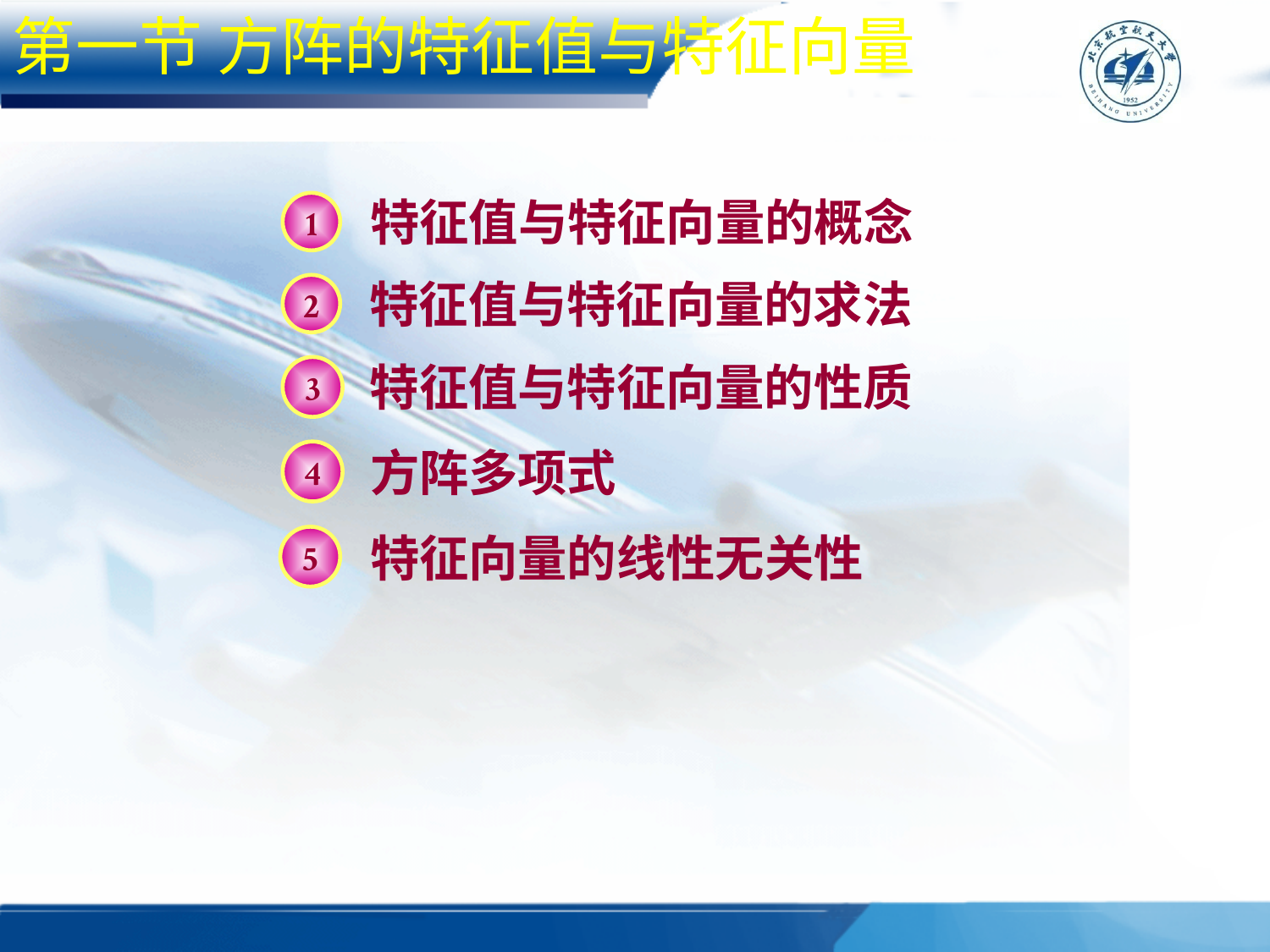

第一节 方阵的特征值与特征向量
特征值与特征向量的概念
1
特征值与特征向量的求法
2
特征值与特征向量的性质
3
方阵多项式
4
特征向量的线性无关性
5